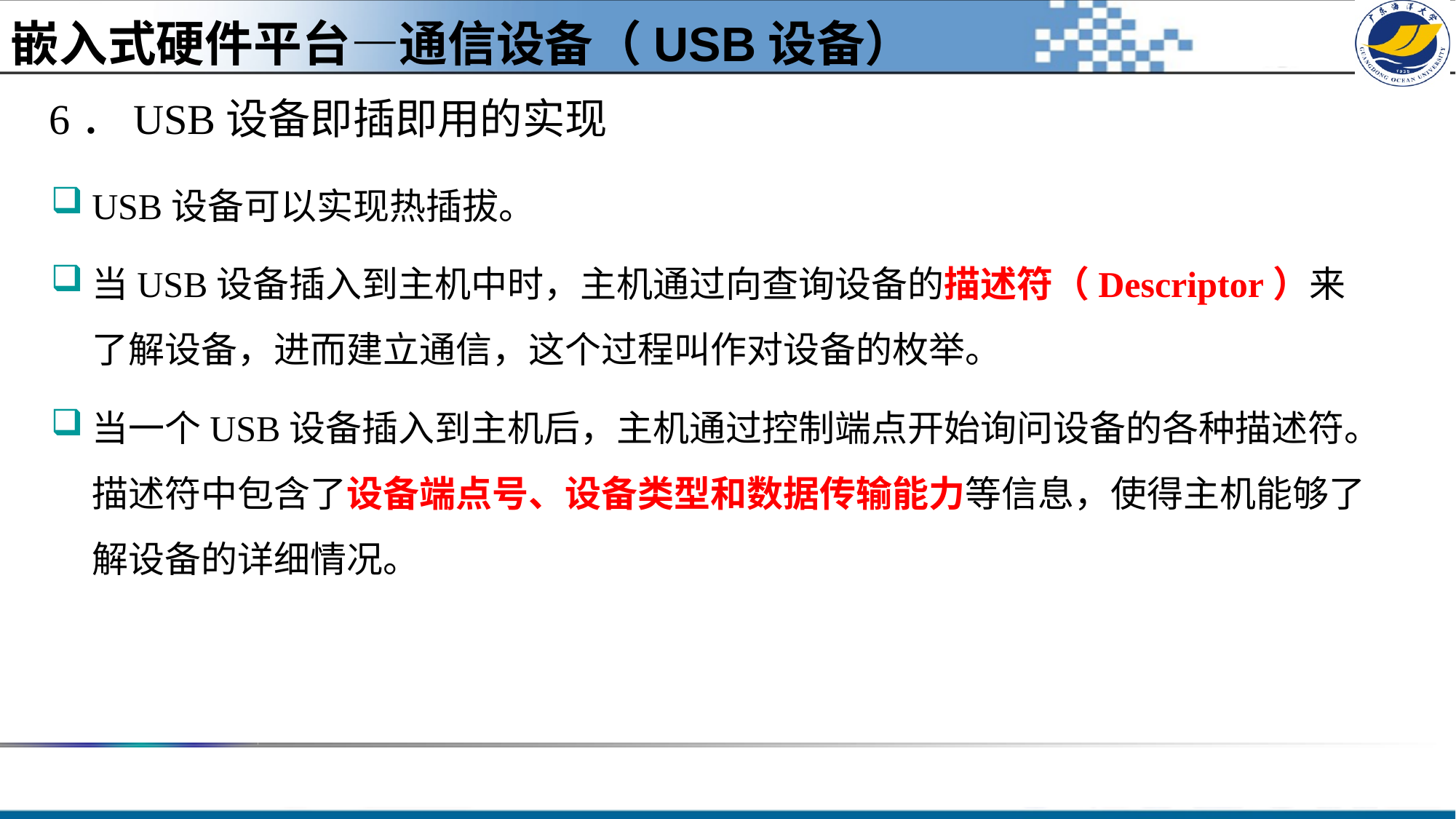

嵌入式硬件平台—通信设备（USB设备）
# 6．USB设备即插即用的实现
USB设备可以实现热插拔。
当USB设备插入到主机中时，主机通过向查询设备的描述符（Descriptor）来了解设备，进而建立通信，这个过程叫作对设备的枚举。
当一个USB设备插入到主机后，主机通过控制端点开始询问设备的各种描述符。描述符中包含了设备端点号、设备类型和数据传输能力等信息，使得主机能够了解设备的详细情况。
119